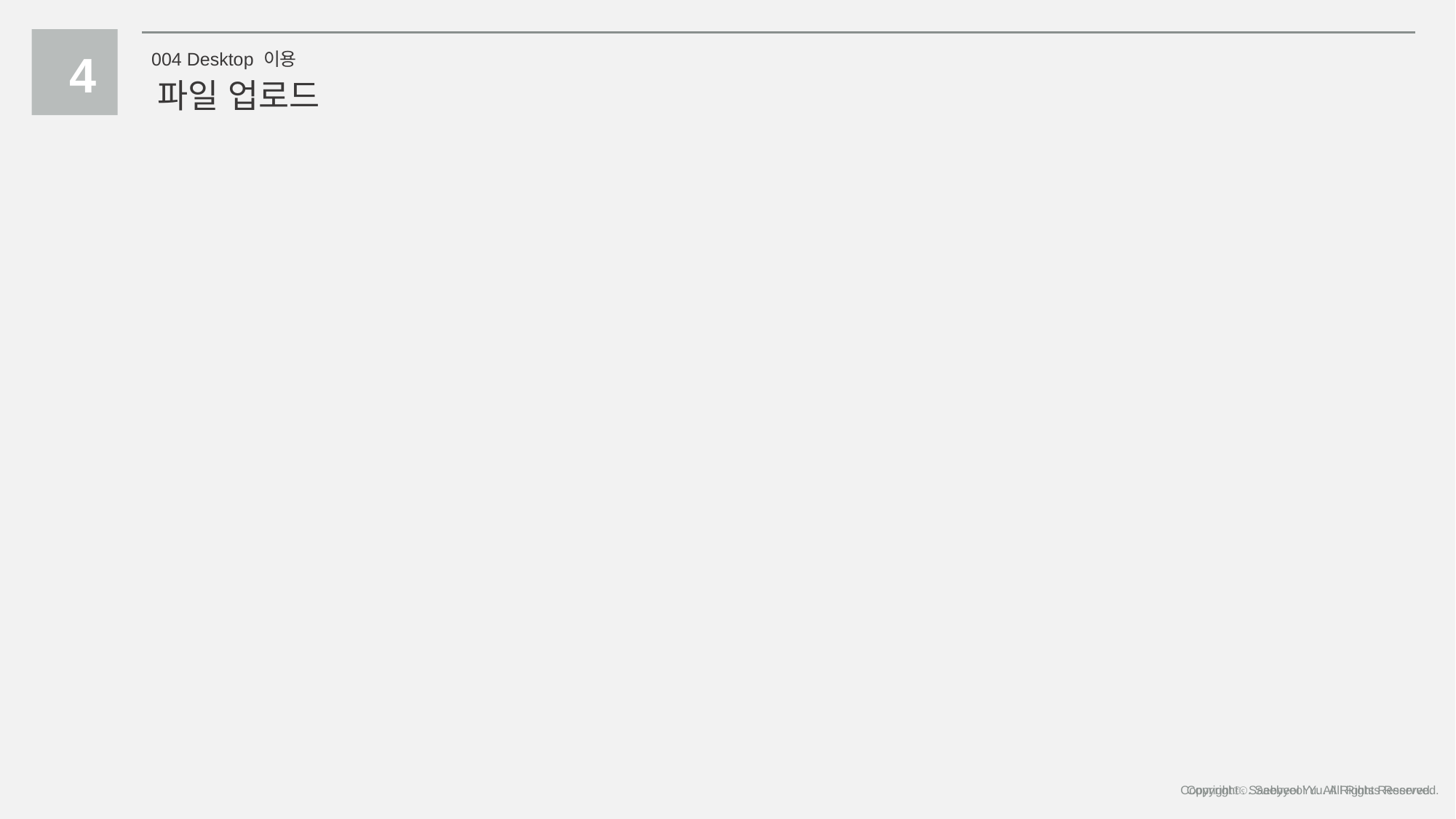

4
004 Desktop 이용
파일 업로드
Copyrightⓒ. Saebyeol Yu. All Rights Reserved.